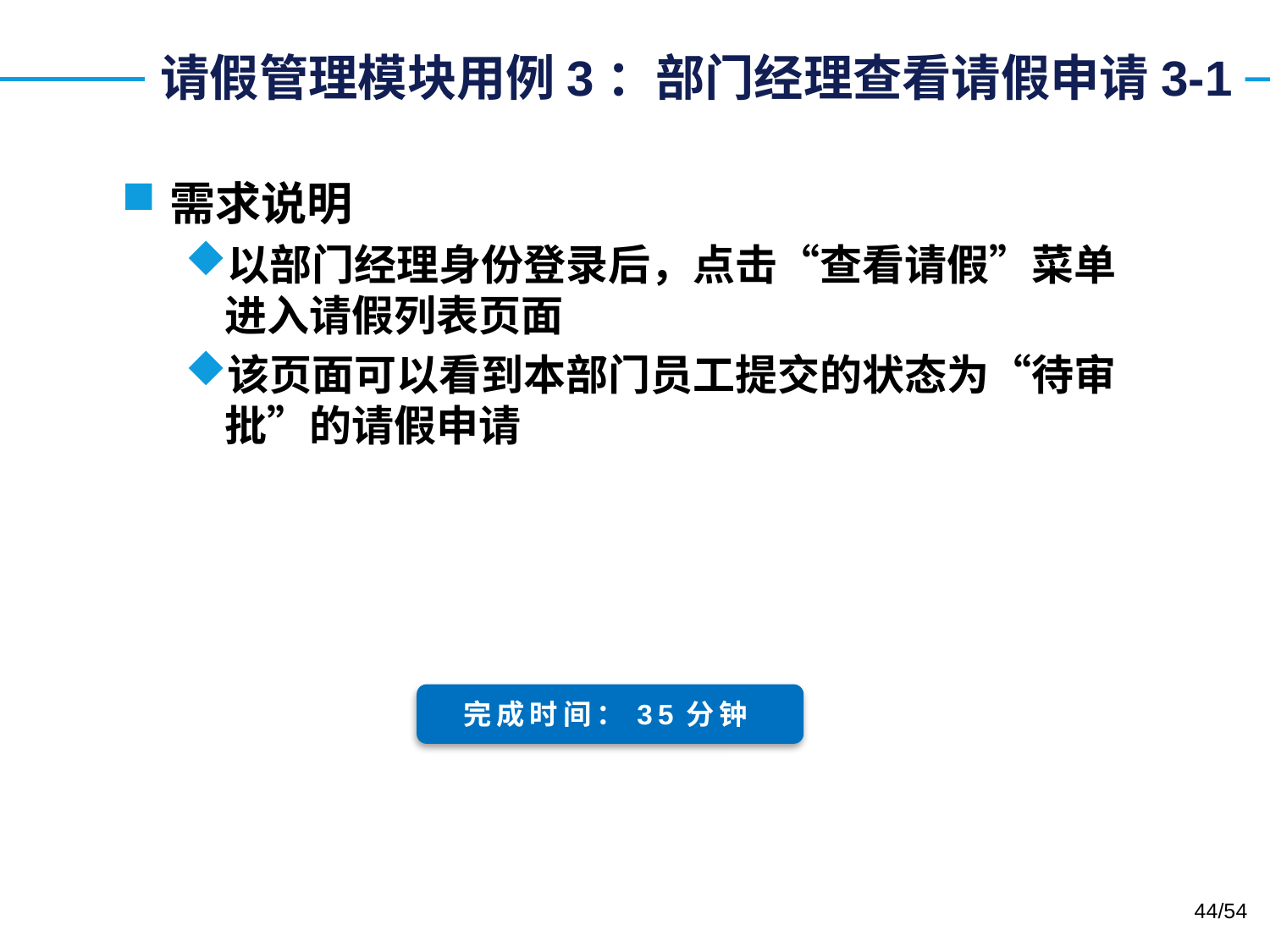

# 请假管理模块用例3：部门经理查看请假申请3-1
需求说明
以部门经理身份登录后，点击“查看请假”菜单进入请假列表页面
该页面可以看到本部门员工提交的状态为“待审批”的请假申请

完成时间：35分钟
44/54